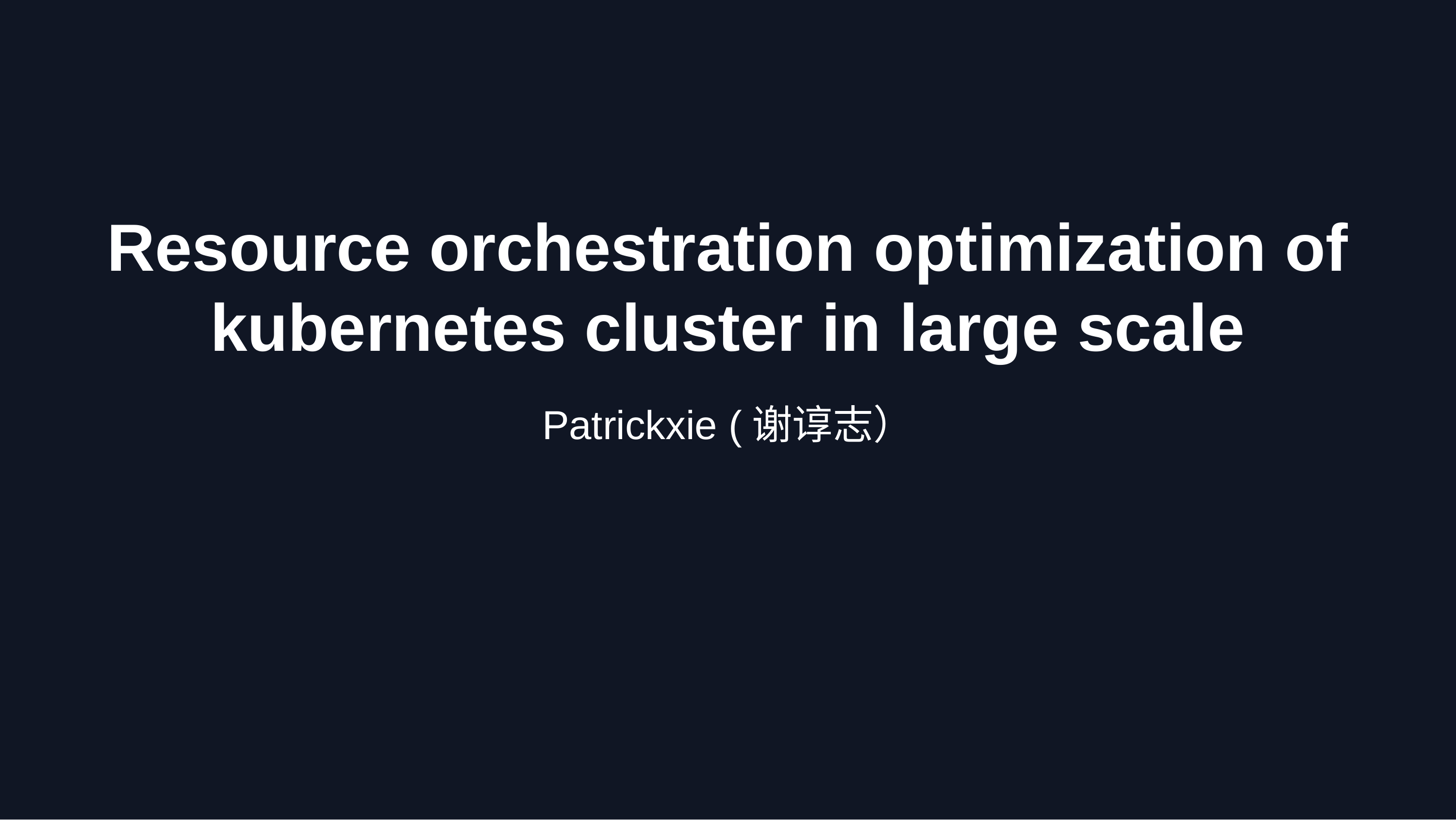

Resource orchestration optimization of kubernetes cluster in large scale
Patrickxie (谢谆志）